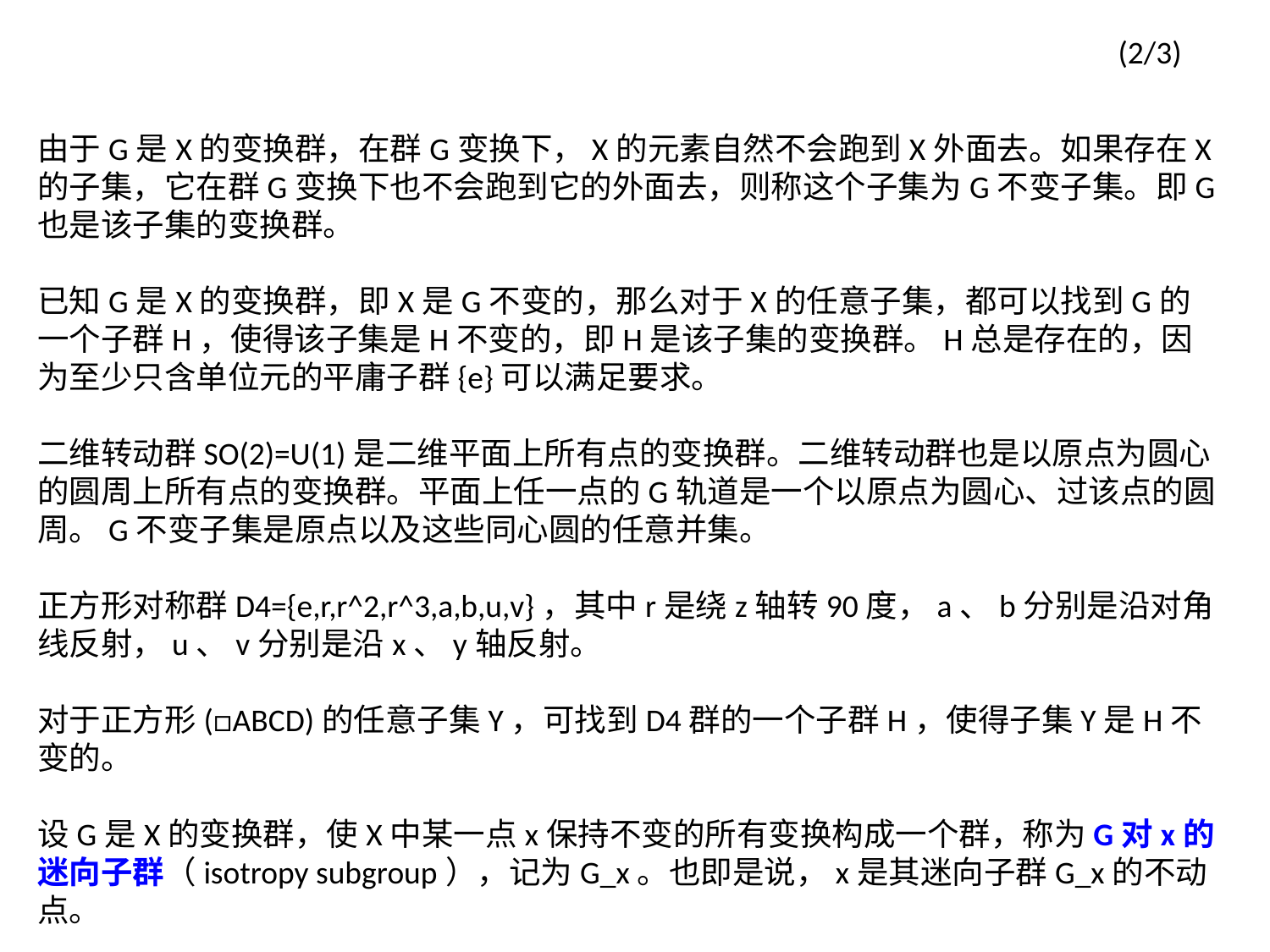

(2/3)
由于G是X的变换群，在群G变换下，X的元素自然不会跑到X外面去。如果存在X的子集，它在群G变换下也不会跑到它的外面去，则称这个子集为G不变子集。即G也是该子集的变换群。

已知G是X的变换群，即X是G不变的，那么对于X的任意子集，都可以找到G的一个子群H，使得该子集是H不变的，即H是该子集的变换群。H总是存在的，因为至少只含单位元的平庸子群{e}可以满足要求。

二维转动群SO(2)=U(1)是二维平面上所有点的变换群。二维转动群也是以原点为圆心的圆周上所有点的变换群。平面上任一点的G轨道是一个以原点为圆心、过该点的圆周。G不变子集是原点以及这些同心圆的任意并集。

正方形对称群D4={e,r,r^2,r^3,a,b,u,v}，其中r是绕z轴转90度，a、b分别是沿对角线反射，u、v分别是沿x、y轴反射。

对于正方形(□ABCD)的任意子集Y，可找到D4群的一个子群H，使得子集Y是H不变的。

设G是X的变换群，使X中某一点x保持不变的所有变换构成一个群，称为G对x的迷向子群（isotropy subgroup），记为G_x。也即是说，x是其迷向子群G_x的不动点。